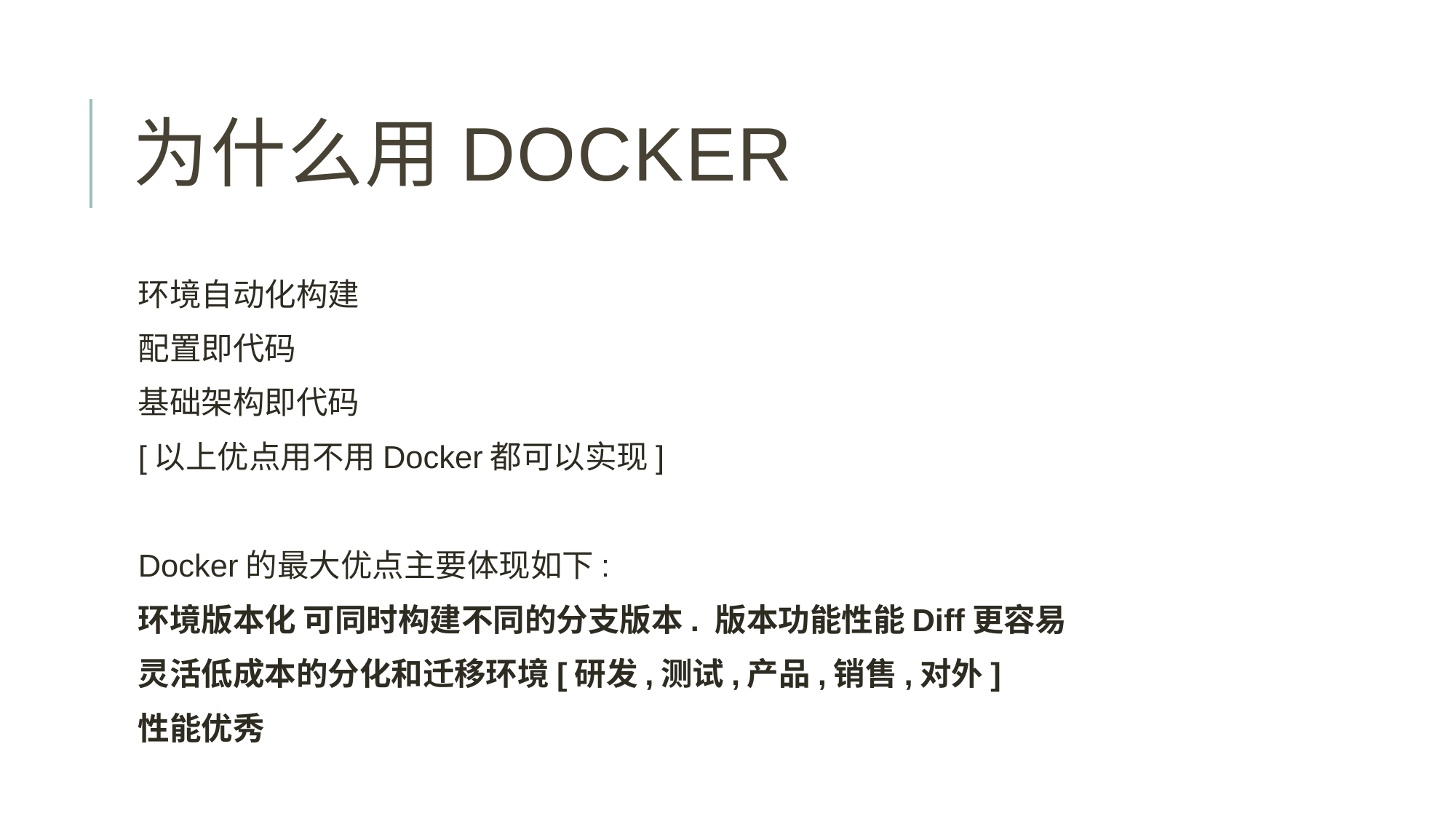

# 为什么用Docker
环境自动化构建
配置即代码
基础架构即代码
[以上优点用不用Docker都可以实现]

Docker的最大优点主要体现如下:
环境版本化 可同时构建不同的分支版本. 版本功能性能Diff更容易
灵活低成本的分化和迁移环境[研发,测试,产品,销售,对外]
性能优秀